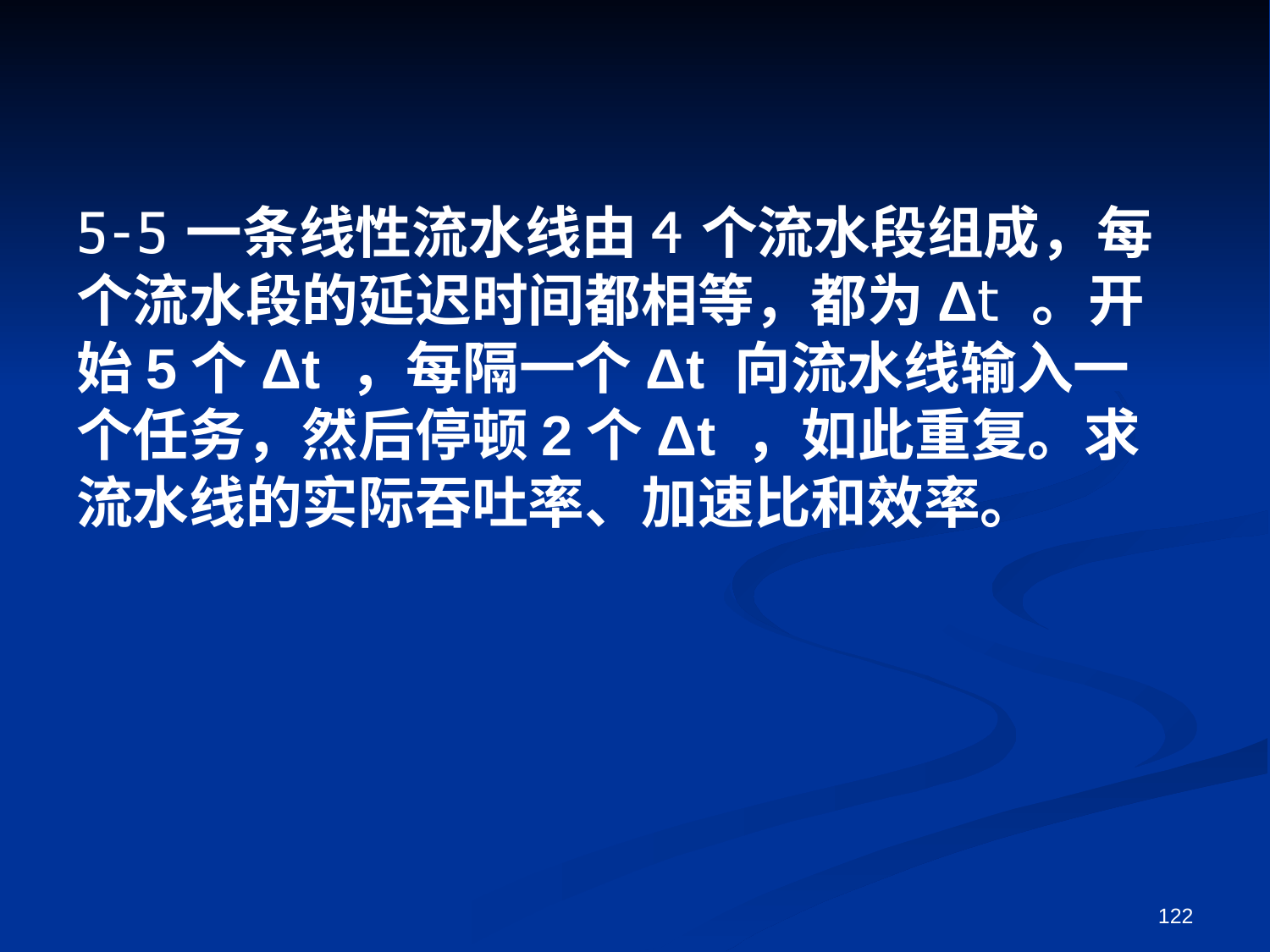

5-5一条线性流水线由4个流水段组成，每个流水段的延迟时间都相等，都为Δt 。开始5个Δt ，每隔一个Δt 向流水线输入一个任务，然后停顿2个Δt ，如此重复。求流水线的实际吞吐率、加速比和效率。
122